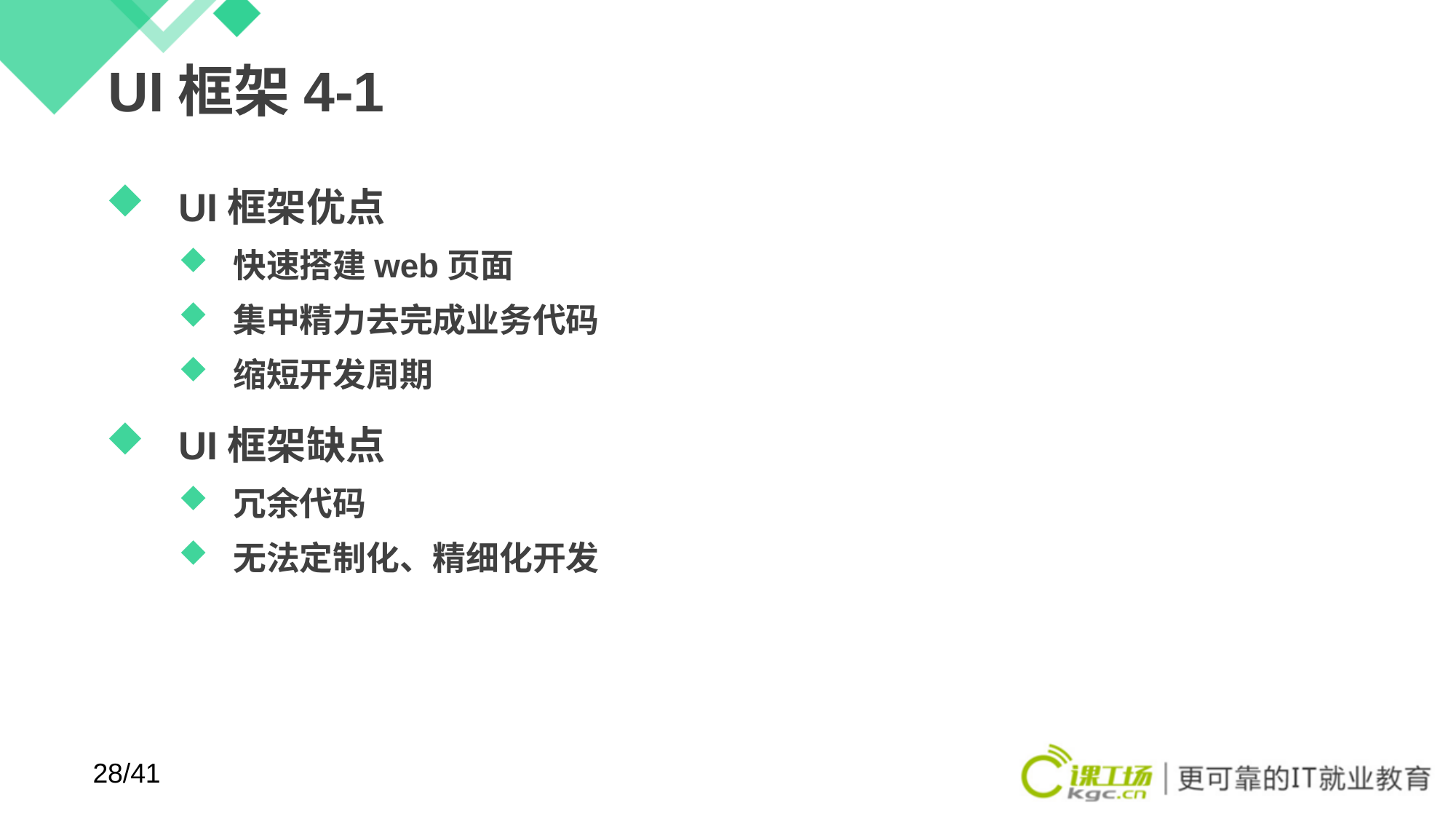

# UI框架4-1
UI框架优点
快速搭建web页面
集中精力去完成业务代码
缩短开发周期
UI框架缺点
冗余代码
无法定制化、精细化开发